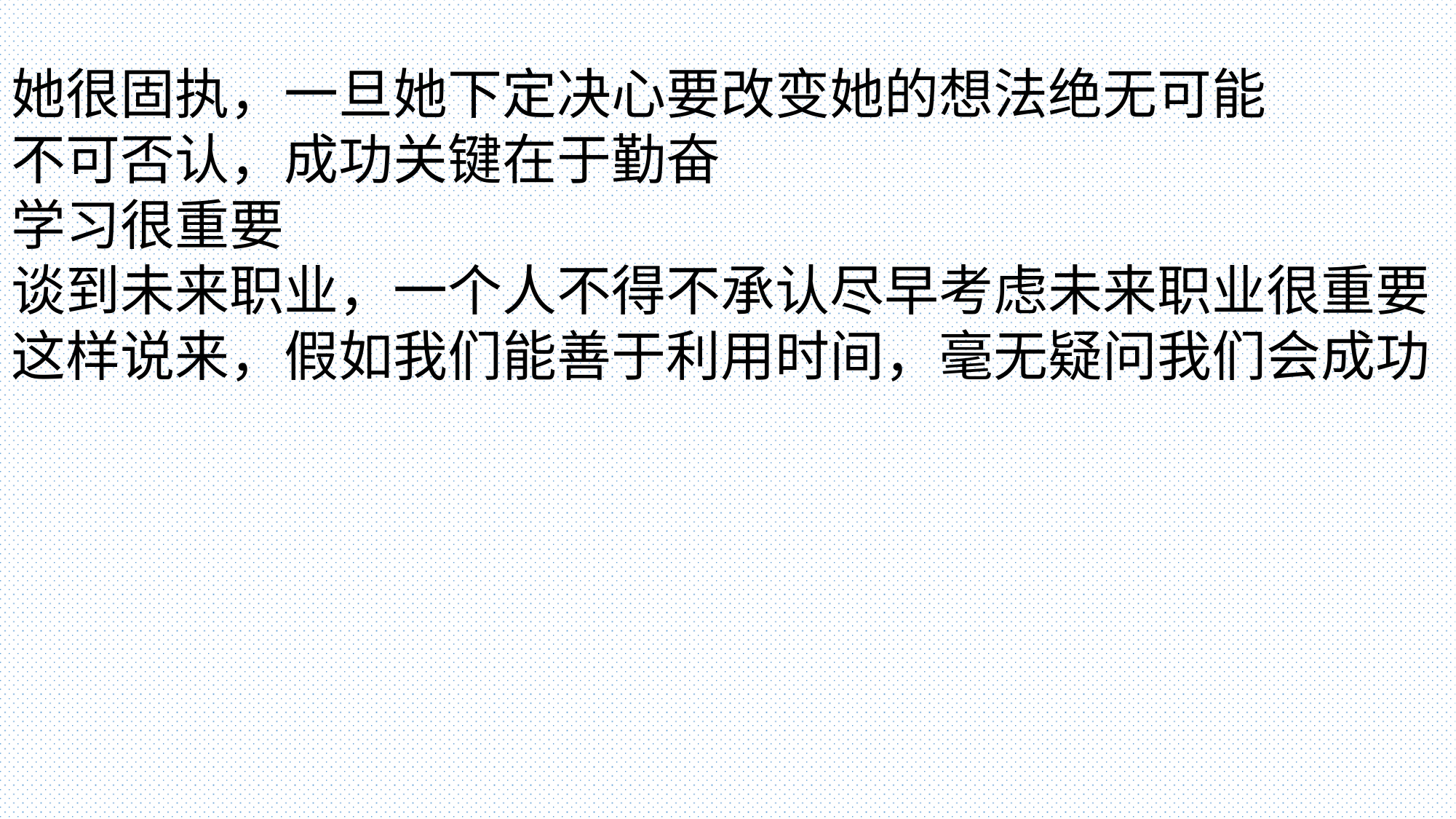

她很固执，一旦她下定决心要改变她的想法绝无可能
不可否认，成功关键在于勤奋
学习很重要
谈到未来职业，一个人不得不承认尽早考虑未来职业很重要
这样说来，假如我们能善于利用时间，毫无疑问我们会成功